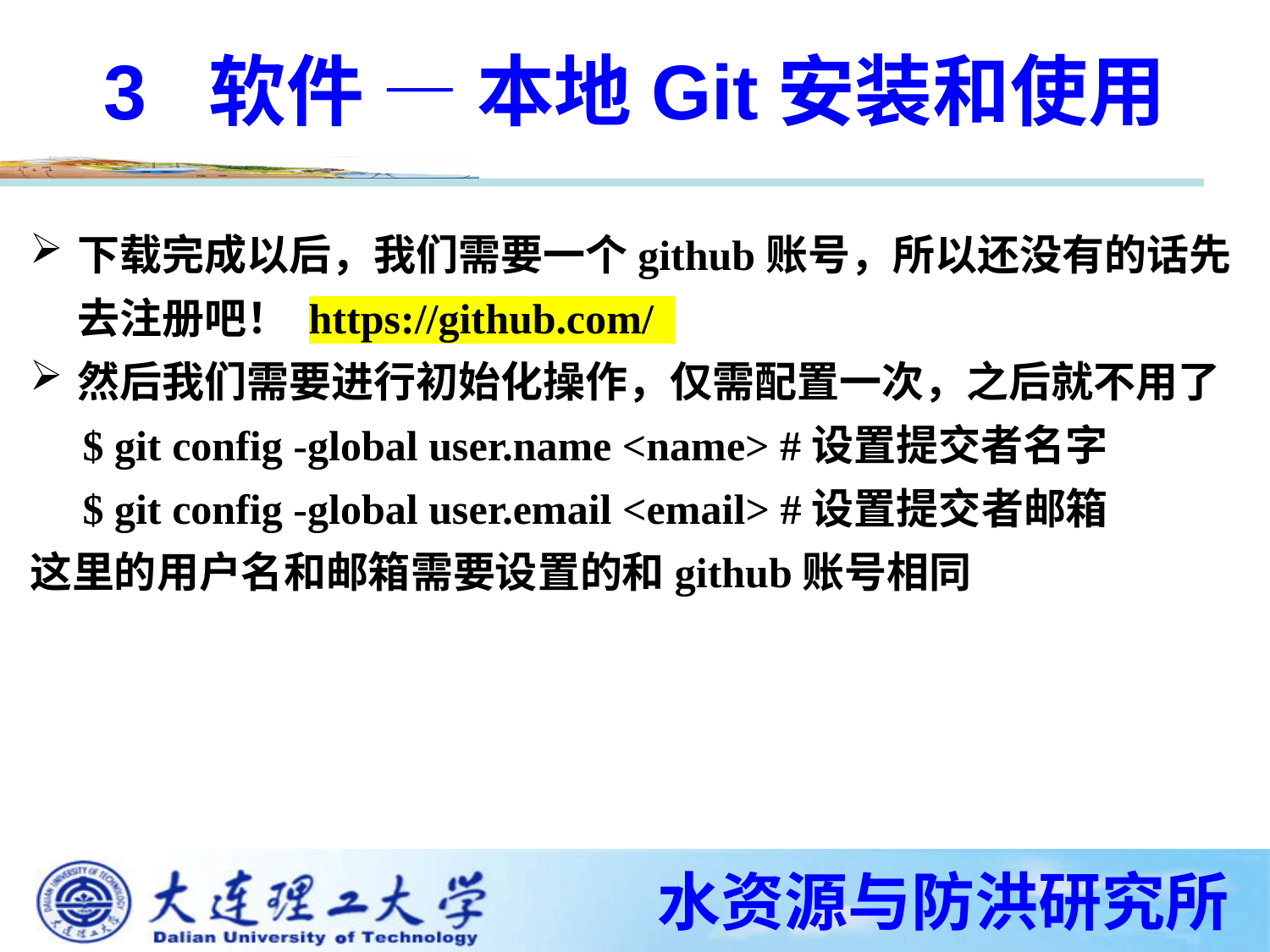

3  软件 — 本地Git安装和使用
下载完成以后，我们需要一个github账号，所以还没有的话先去注册吧！ https://github.com/
然后我们需要进行初始化操作，仅需配置一次，之后就不用了
     $ git config -global user.name <name> #设置提交者名字
     $ git config -global user.email <email> #设置提交者邮箱
这里的用户名和邮箱需要设置的和github账号相同